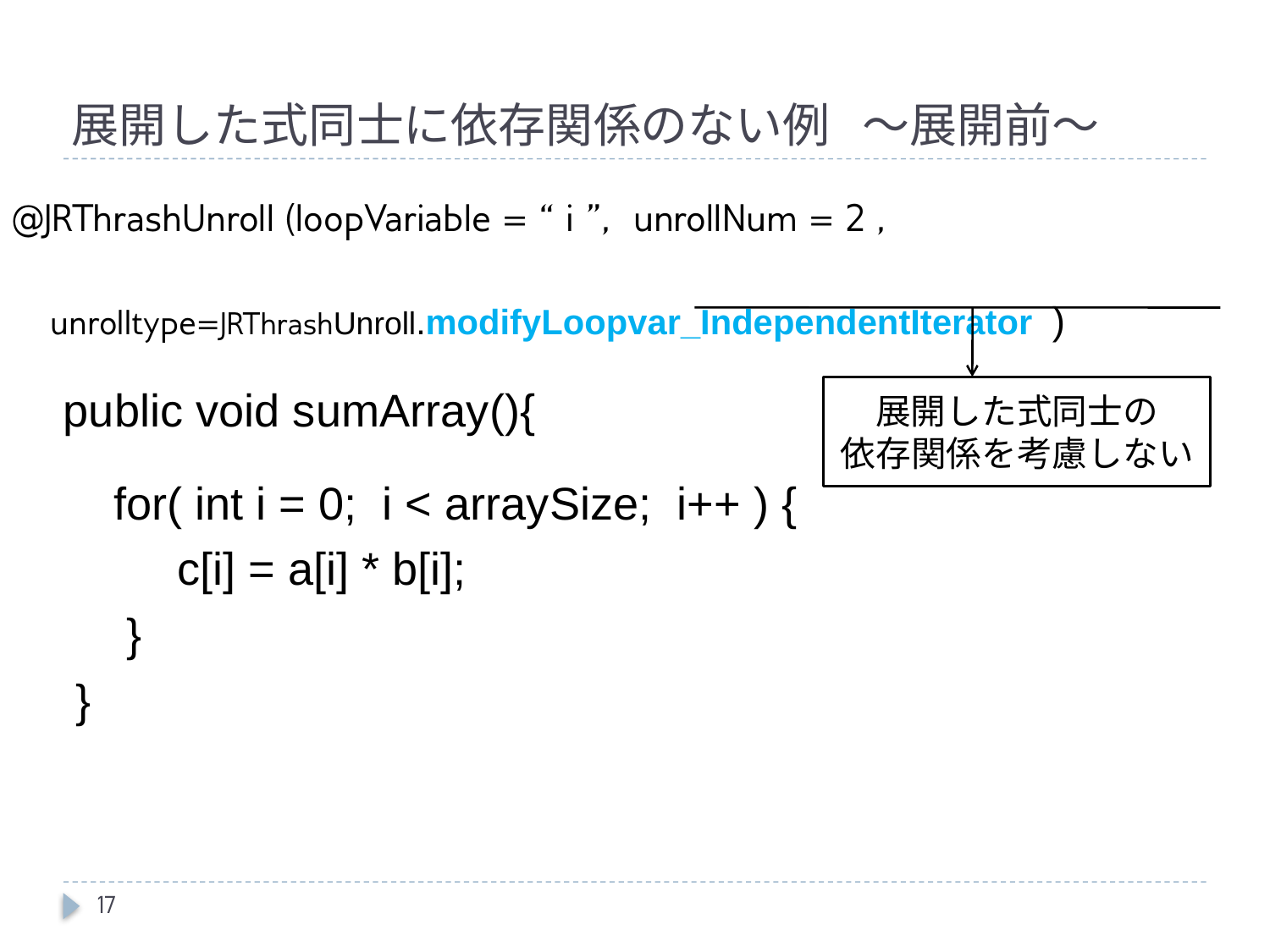

# 展開した式同士に依存関係のない例   ～展開前～

@JRThrashUnroll (loopVariable = “ i ”,  unrollNum = 2 ,
		              unrolltype=JRThrashUnroll.modifyLoopvar_IndependentIterator  )

    public void sumArray(){

        for( int i = 0;  i < arraySize;  i++ ) {
             c[i] = a[i] * b[i];
	      }
     }
展開した式同士の
依存関係を考慮しない
17